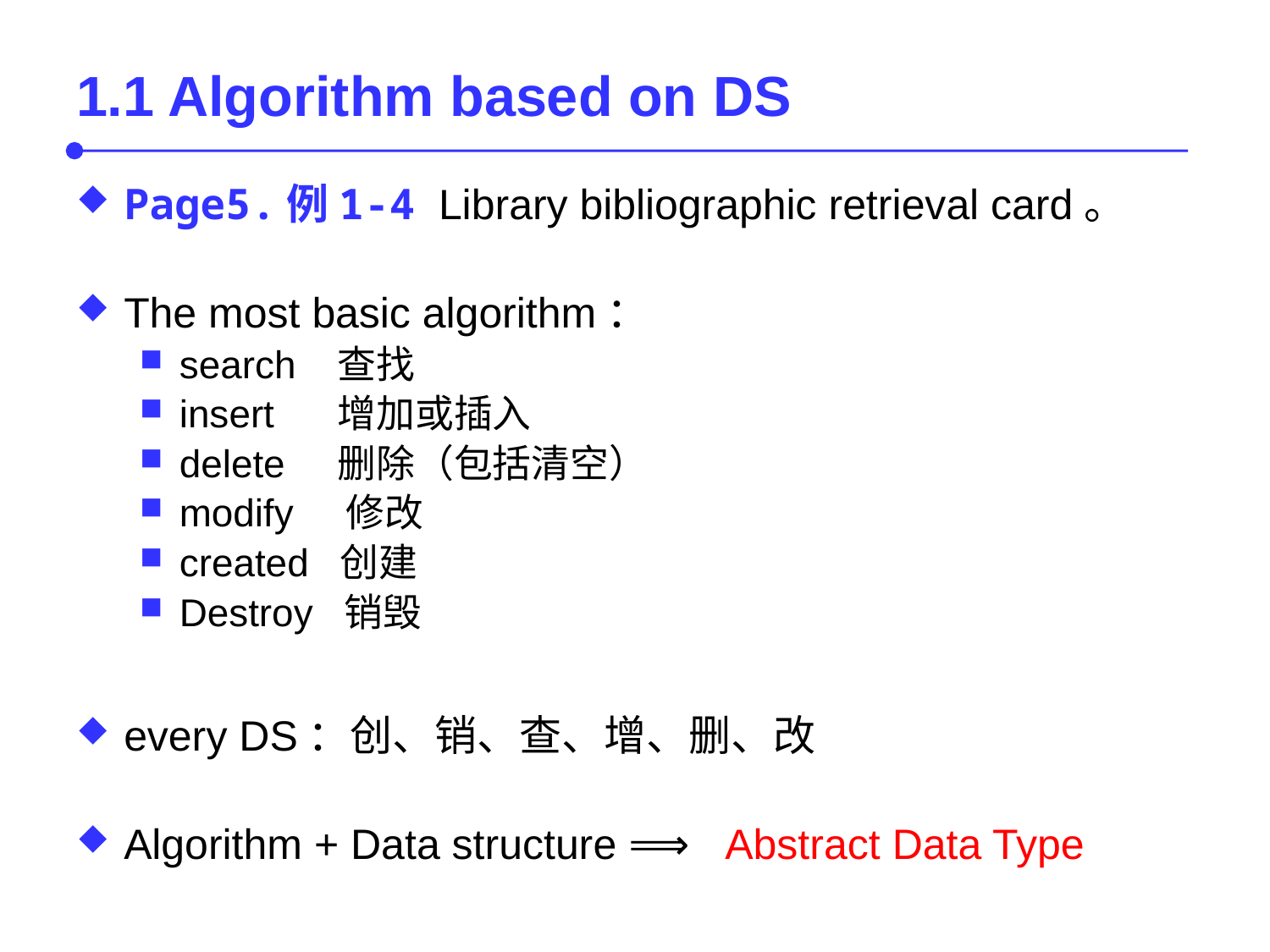

# 1.1 Algorithm based on DS
Page5.例1-4  Library bibliographic retrieval card。

The most basic algorithm：
search   查找
insert     增加或插入
delete    删除（包括清空）
modify    修改
created  创建
Destroy  销毁

every DS：创、销、查、增、删、改

Algorithm + Data structure ⟹   Abstract Data Type